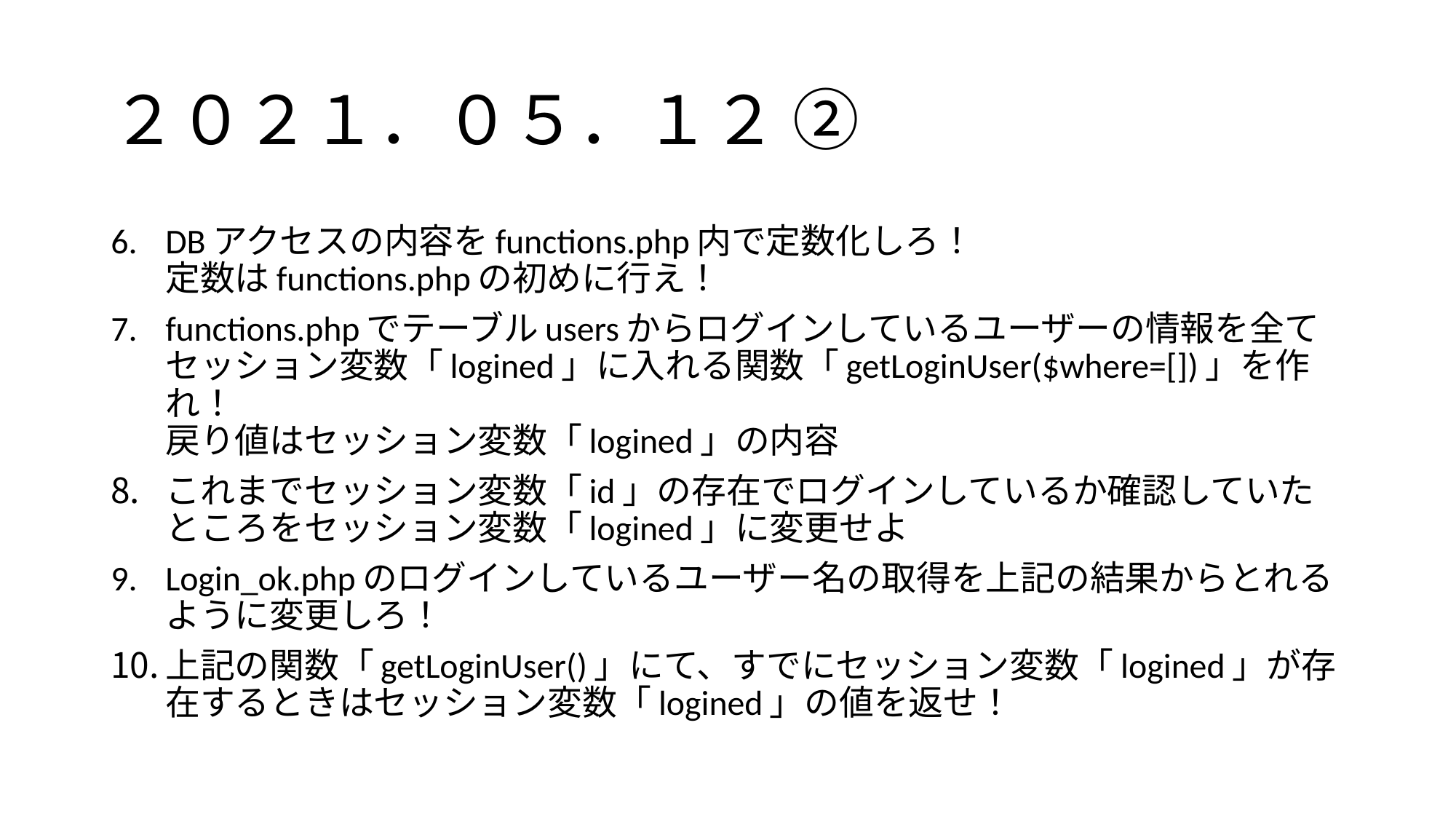

# ２０２１．０５．１２ ②
DBアクセスの内容をfunctions.php内で定数化しろ！
定数はfunctions.phpの初めに行え！
functions.phpでテーブルusersからログインしているユーザーの情報を全てセッション変数「logined」に入れる関数「getLoginUser($where=[])」を作れ！
戻り値はセッション変数「logined」の内容
これまでセッション変数「id」の存在でログインしているか確認していたところをセッション変数「logined」に変更せよ
Login_ok.phpのログインしているユーザー名の取得を上記の結果からとれるように変更しろ！
上記の関数「getLoginUser()」にて、すでにセッション変数「logined」が存在するときはセッション変数「logined」の値を返せ！